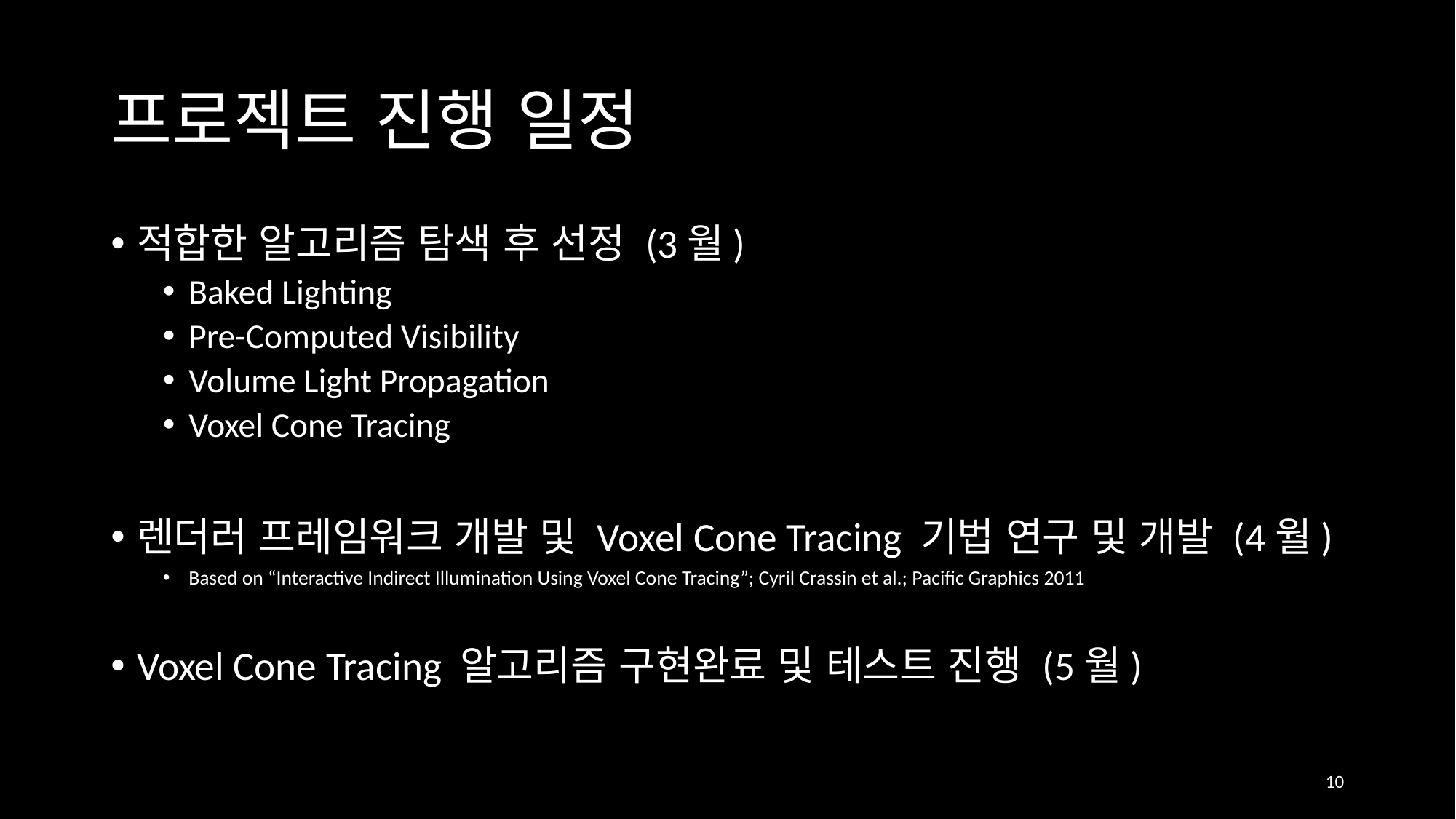

# 프로젝트 진행 일정
적합한 알고리즘 탐색 후 선정 (3월)
Baked Lighting
Pre-Computed Visibility
Volume Light Propagation
Voxel Cone Tracing

렌더러 프레임워크 개발 및 Voxel Cone Tracing 기법 연구 및 개발 (4월)
Based on “Interactive Indirect Illumination Using Voxel Cone Tracing”; Cyril Crassin et al.; Pacific Graphics 2011

Voxel Cone Tracing 알고리즘 구현완료 및 테스트 진행 (5월)

10